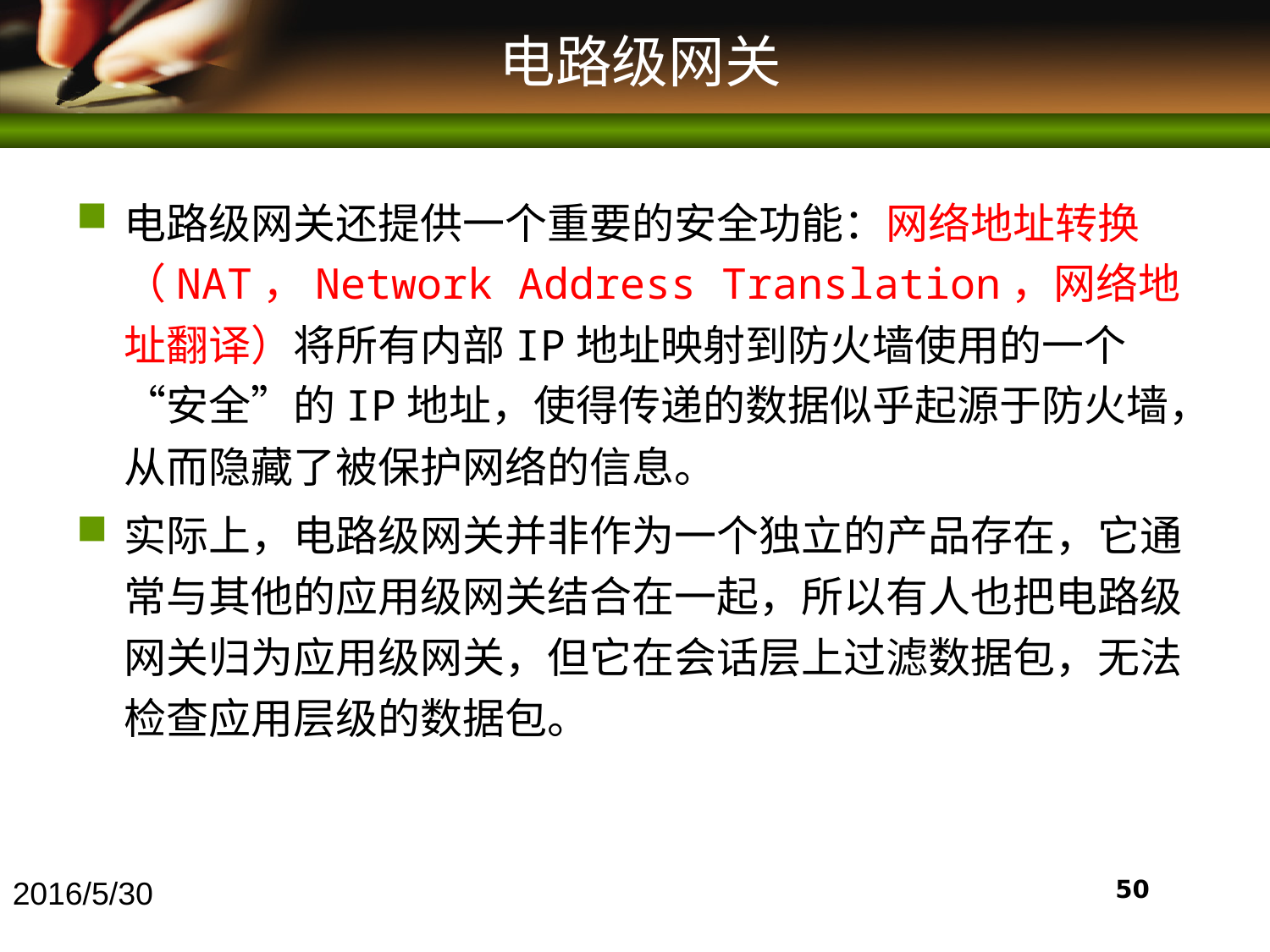

# 电路级网关
电路级网关还提供一个重要的安全功能：网络地址转换（NAT，Network Address Translation，网络地址翻译）将所有内部IP地址映射到防火墙使用的一个“安全”的IP地址，使得传递的数据似乎起源于防火墙，从而隐藏了被保护网络的信息。
实际上，电路级网关并非作为一个独立的产品存在，它通常与其他的应用级网关结合在一起，所以有人也把电路级网关归为应用级网关，但它在会话层上过滤数据包，无法检查应用层级的数据包。

2016/5/30

50